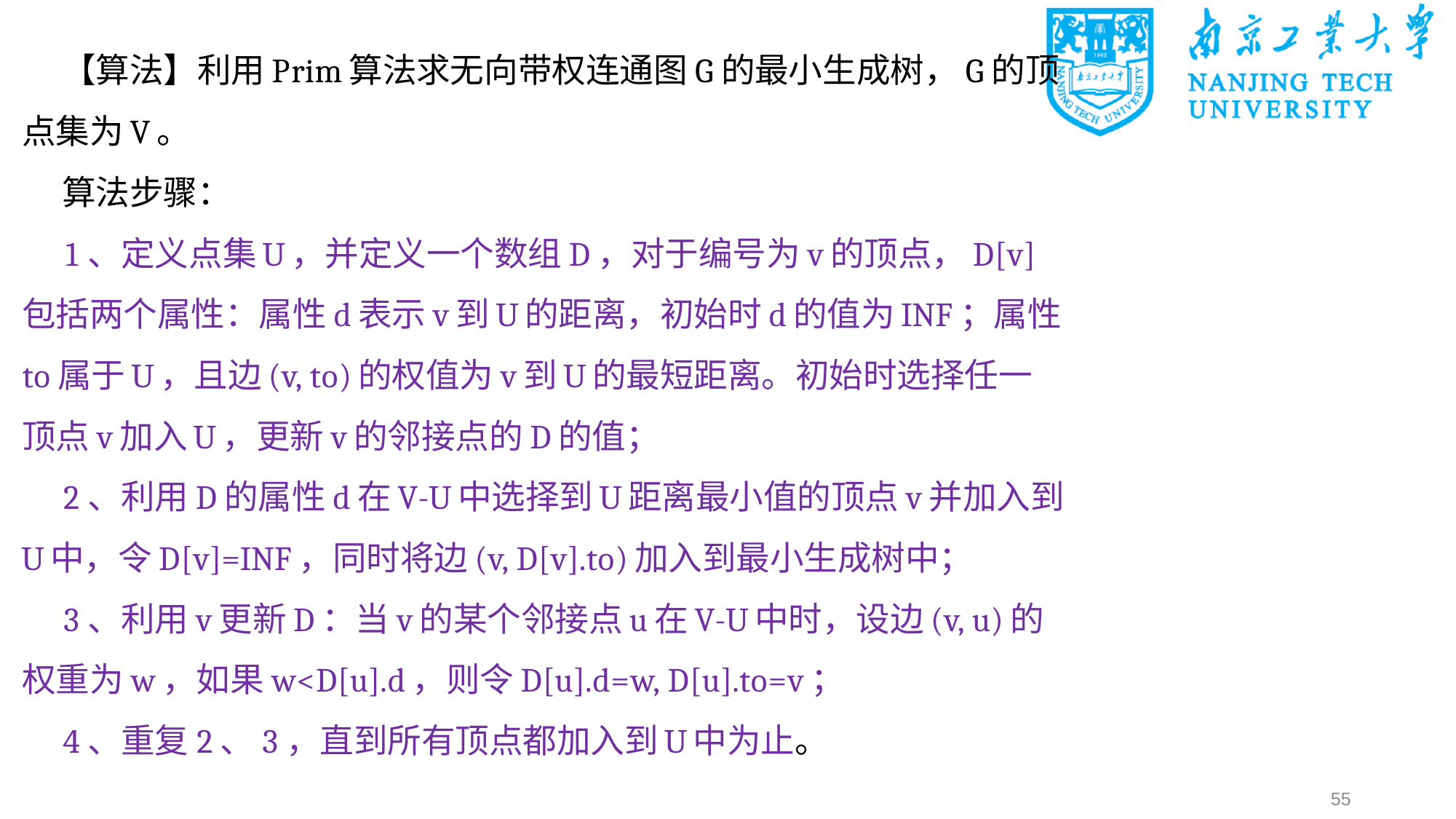

【算法】利用Prim算法求无向带权连通图G的最小生成树，G的顶点集为V。
算法步骤：
1、定义点集U，并定义一个数组D，对于编号为v的顶点，D[v]包括两个属性：属性d表示v到U的距离，初始时d的值为INF；属性to属于U，且边(v, to)的权值为v到U的最短距离。初始时选择任一顶点v加入U，更新v的邻接点的D的值；
2、利用D的属性d在V-U中选择到U距离最小值的顶点v并加入到U中，令D[v]=INF，同时将边(v, D[v].to)加入到最小生成树中；
3、利用v更新D：当v的某个邻接点u在V-U中时，设边(v, u)的权重为w，如果w<D[u].d，则令D[u].d=w, D[u].to=v；
4、重复2、3，直到所有顶点都加入到U中为止。

55